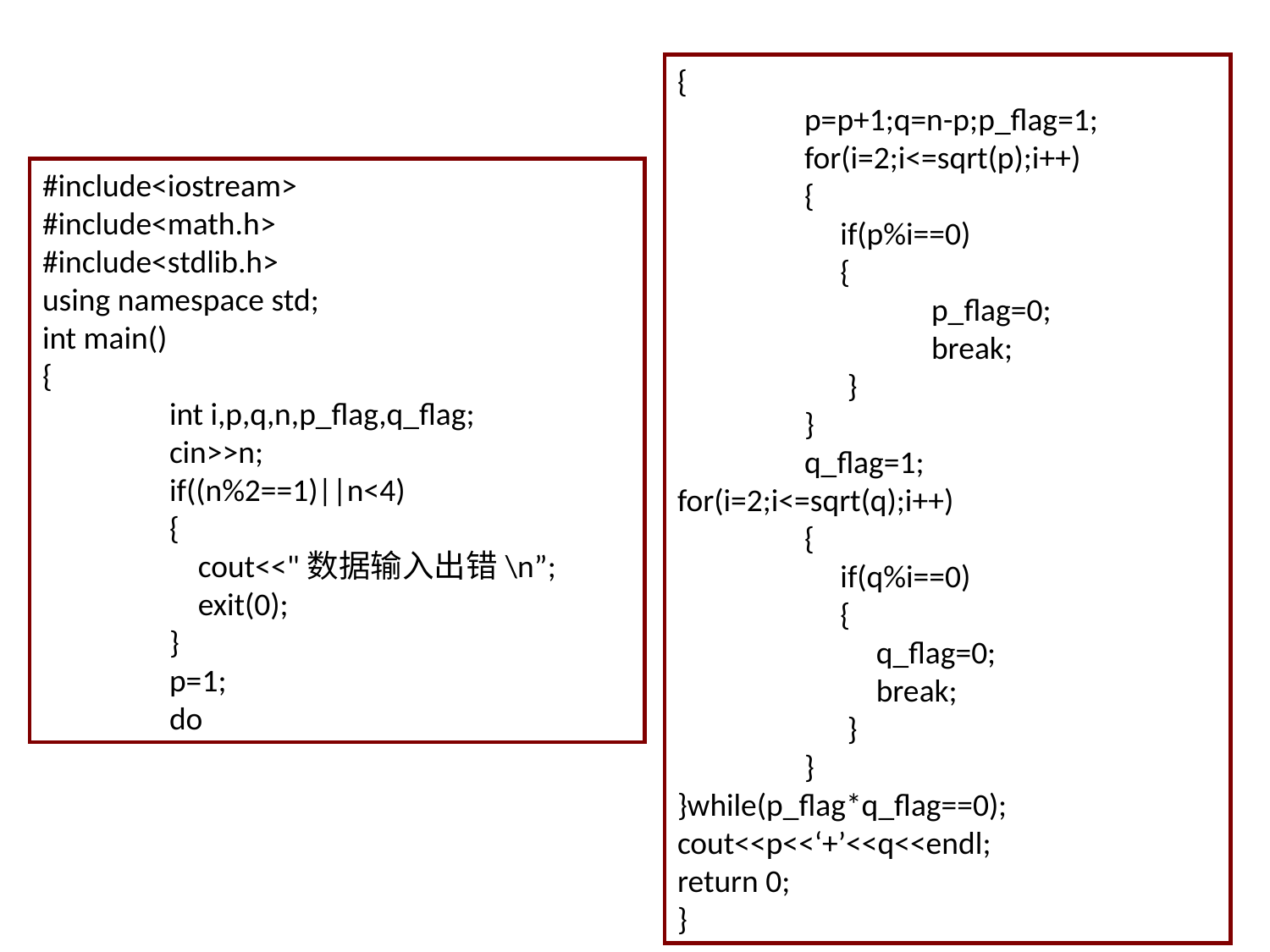

{
	p=p+1;q=n-p;p_flag=1;		for(i=2;i<=sqrt(p);i++)
	{
	     if(p%i==0)
	     {
		p_flag=0;
		break;
	      }
	}
	q_flag=1;		for(i=2;i<=sqrt(q);i++)
	{
	     if(q%i==0)
	     {				          q_flag=0;
	          break;
	      }
	}
}while(p_flag*q_flag==0);
cout<<p<<‘+’<<q<<endl;
return 0;
}
#include<iostream>
#include<math.h>
#include<stdlib.h>
using namespace std;
int main()
{
	int i,p,q,n,p_flag,q_flag;
	cin>>n;
	if((n%2==1)||n<4)
	{
	    cout<<"数据输入出错\n”;
	    exit(0);
	}
	p=1;
	do